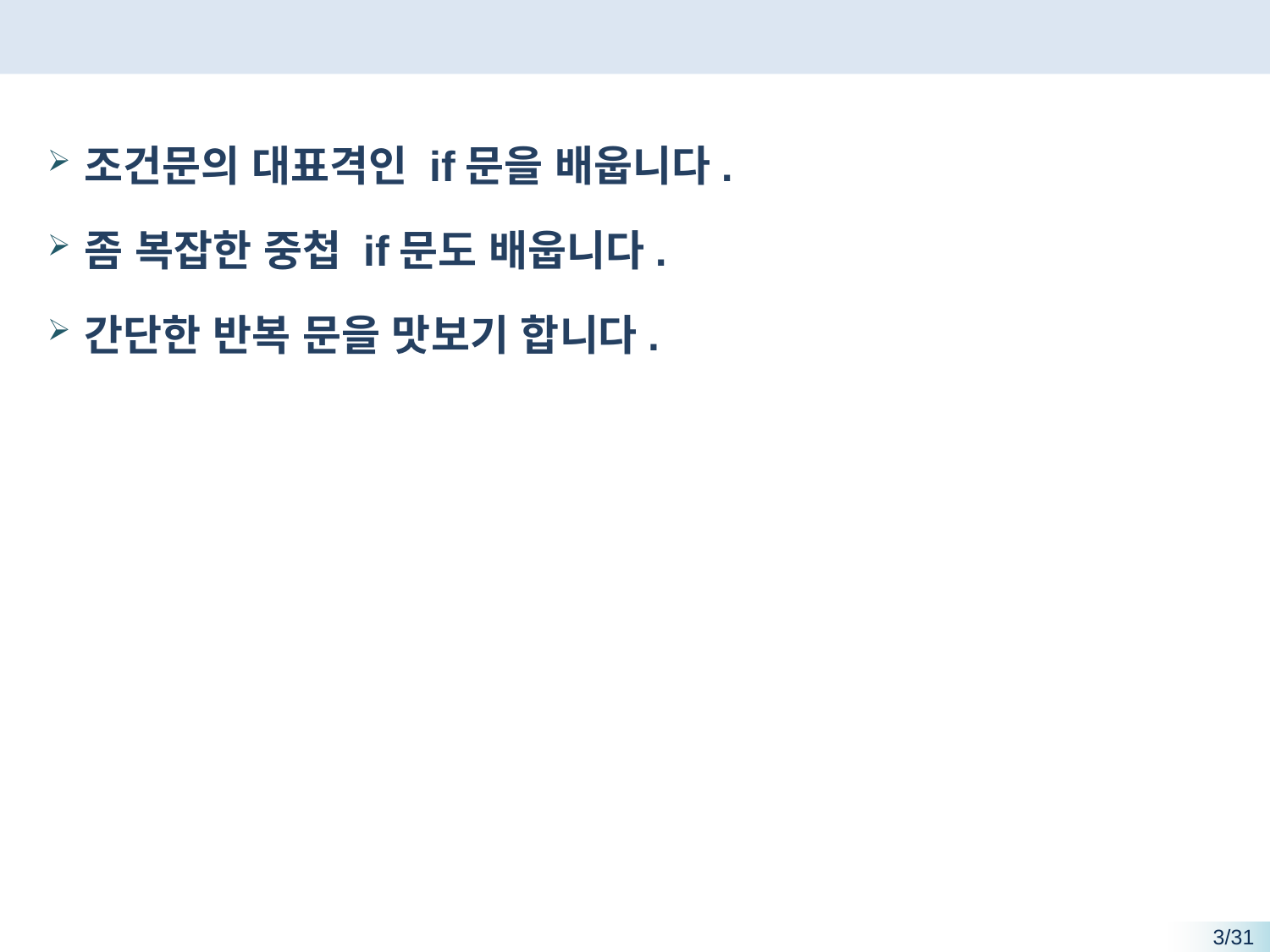

#
조건문의 대표격인 if문을 배웁니다.
좀 복잡한 중첩 if문도 배웁니다.
간단한 반복 문을 맛보기 합니다.